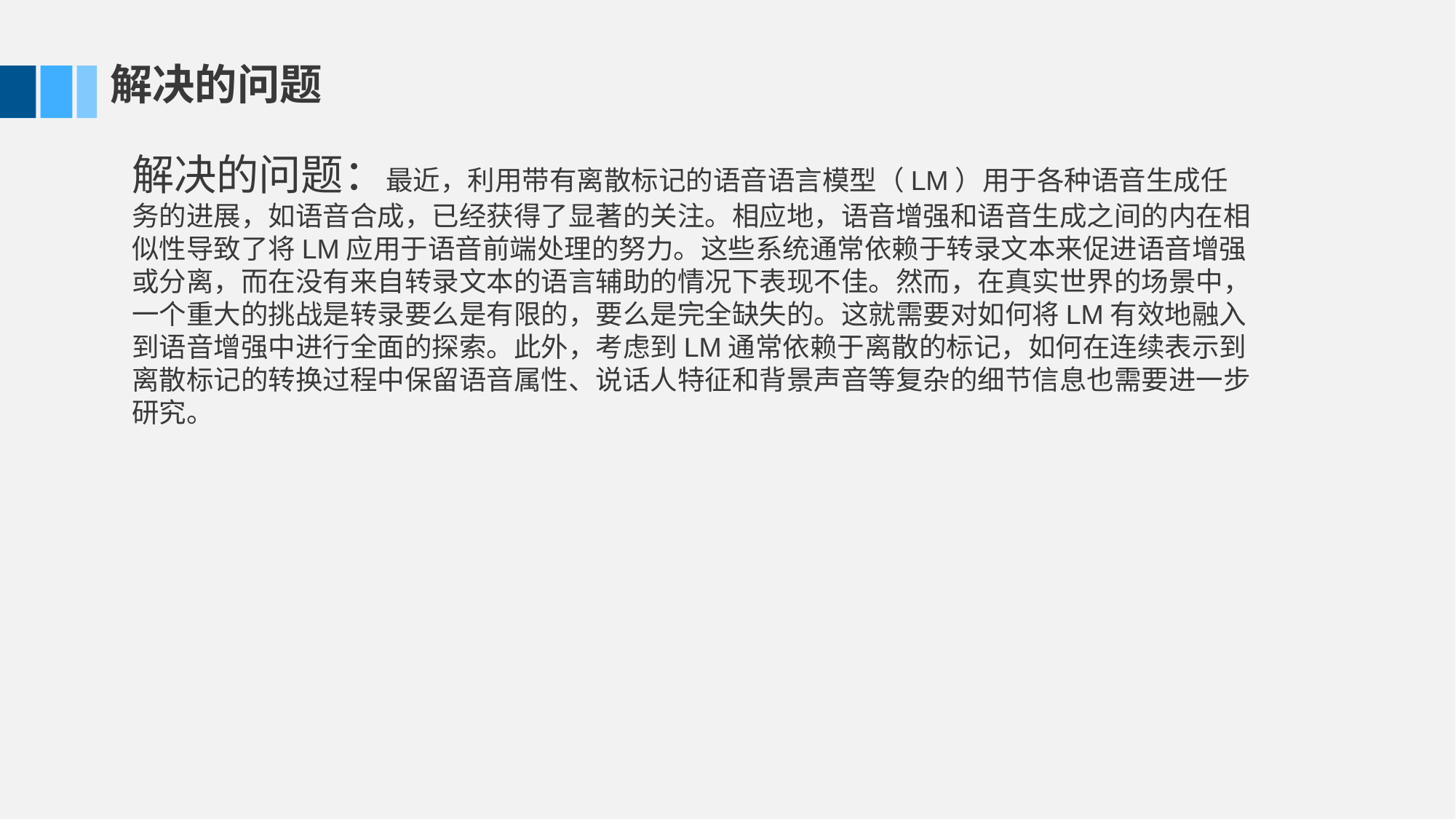

解决的问题
解决的问题：最近，利用带有离散标记的语音语言模型（LM）用于各种语音生成任务的进展，如语音合成，已经获得了显著的关注。相应地，语音增强和语音生成之间的内在相似性导致了将LM应用于语音前端处理的努力。这些系统通常依赖于转录文本来促进语音增强或分离，而在没有来自转录文本的语言辅助的情况下表现不佳。然而，在真实世界的场景中，一个重大的挑战是转录要么是有限的，要么是完全缺失的。这就需要对如何将LM有效地融入到语音增强中进行全面的探索。此外，考虑到LM通常依赖于离散的标记，如何在连续表示到离散标记的转换过程中保留语音属性、说话人特征和背景声音等复杂的细节信息也需要进一步研究。